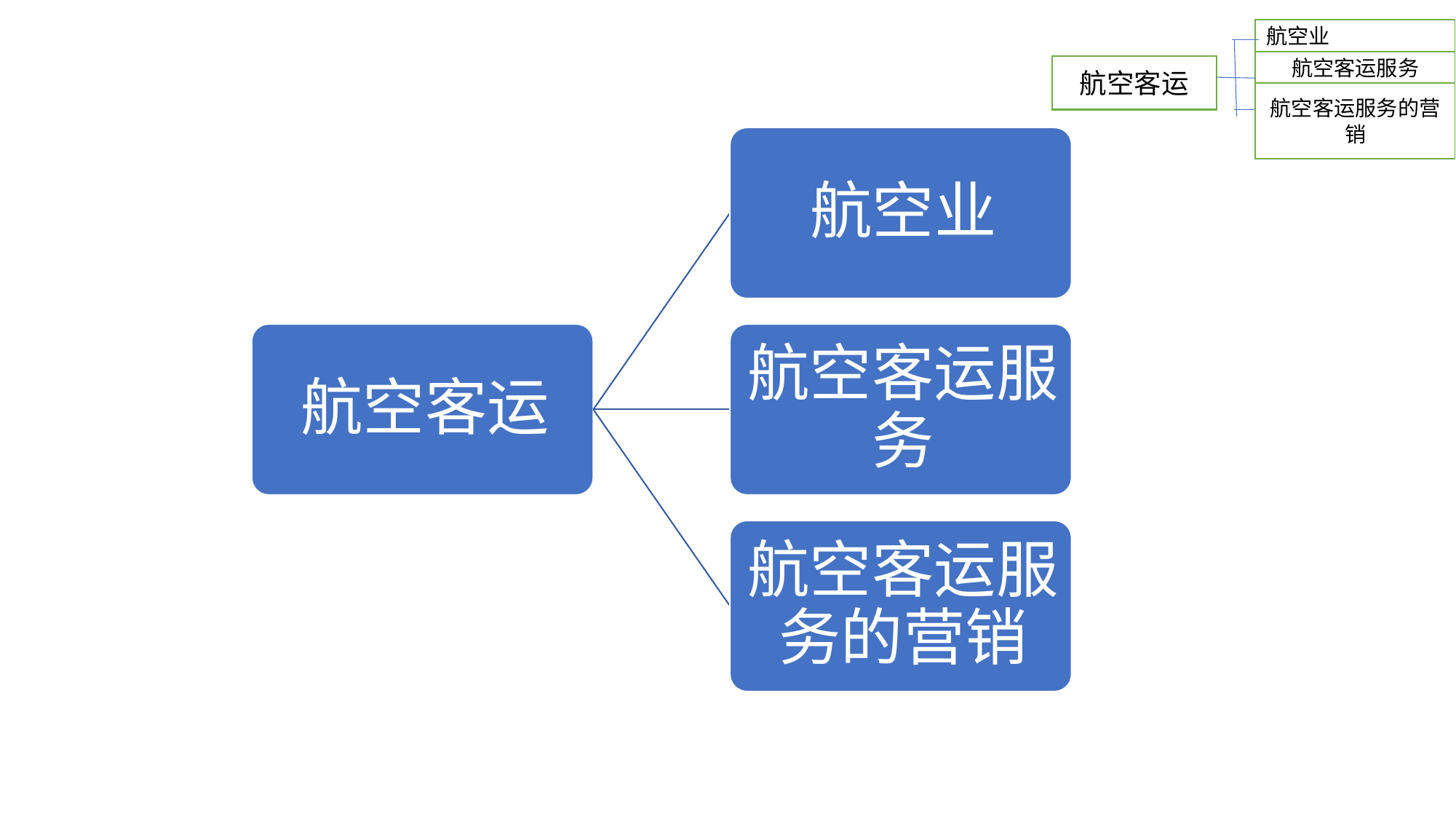

航空业
航空客运服务
航空客运
航空客运服务的营销
航空客运

航空业

航空客运服务

航空客运服务的营销